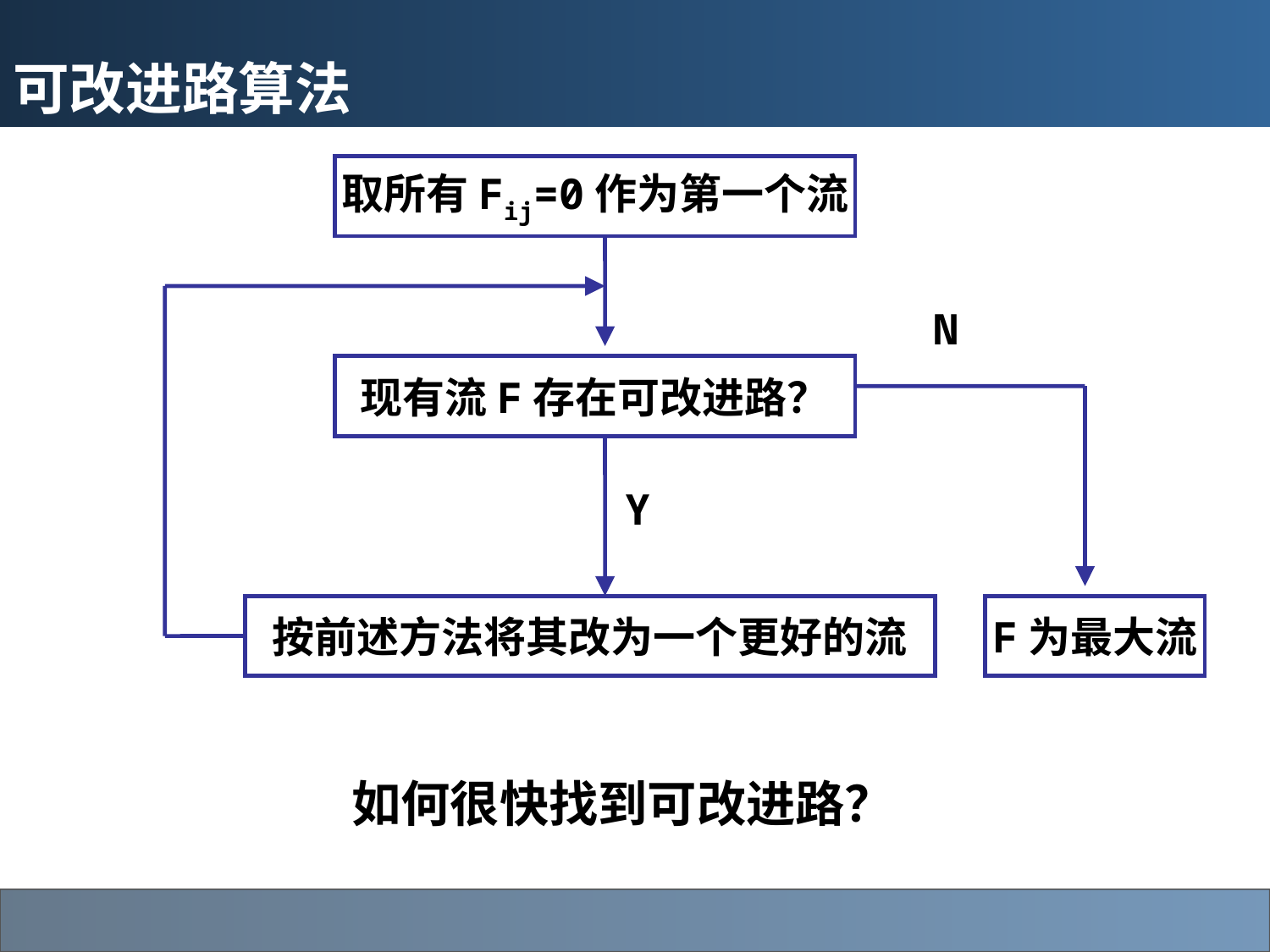

# 可改进路算法
取所有Fij=0作为第一个流

N
现有流F存在可改进路？

Y
按前述方法将其改为一个更好的流
F为最大流

如何很快找到可改进路？